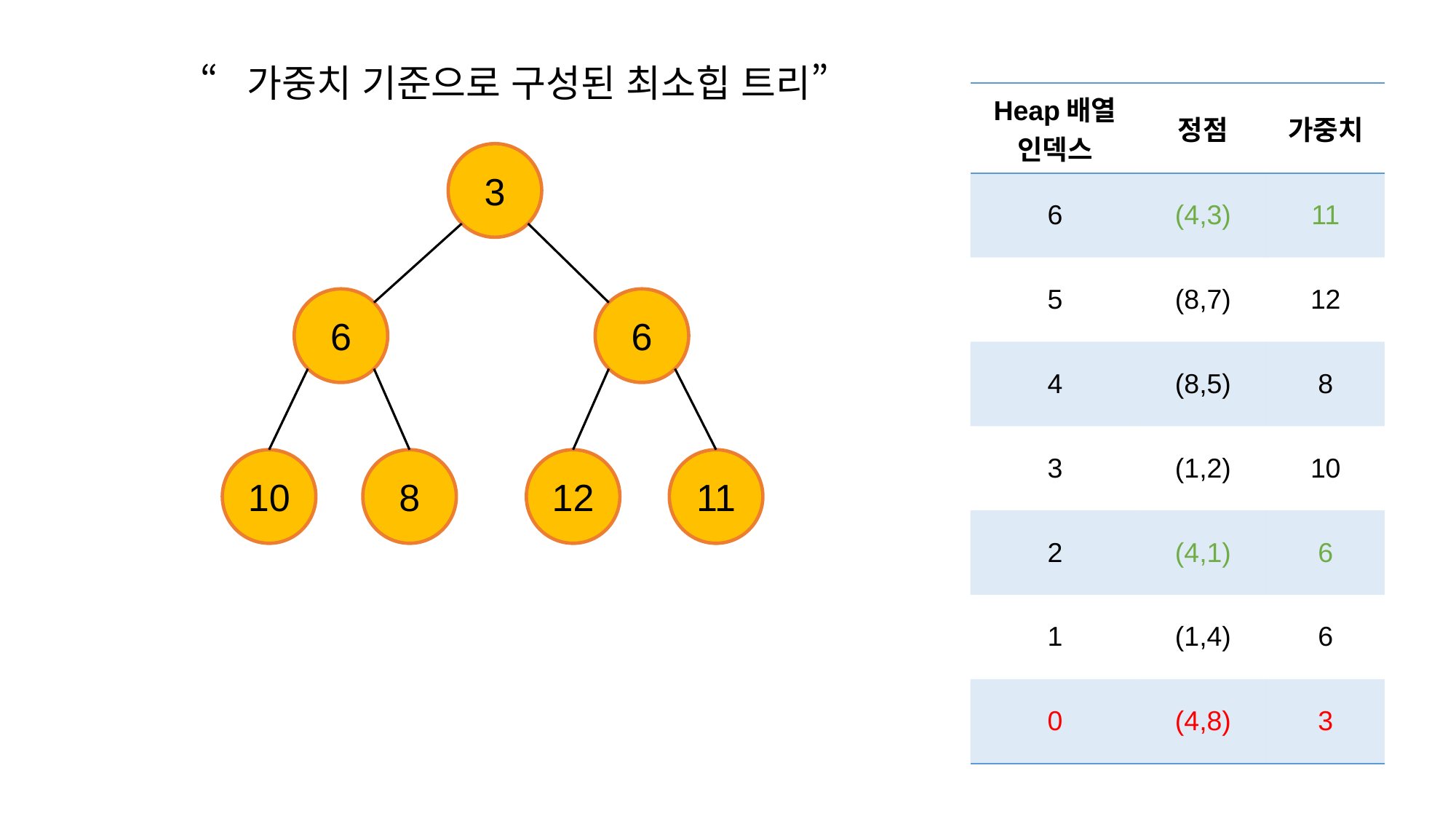

“가중치 기준으로 구성된 최소힙 트리”
| Heap배열 인덱스 | 정점 | 가중치 |
| --- | --- | --- |
| 6 | (4,3) | 11 |
| 5 | (8,7) | 12 |
| 4 | (8,5) | 8 |
| 3 | (1,2) | 10 |
| 2 | (4,1) | 6 |
| 1 | (1,4) | 6 |
| 0 | (4,8) | 3 |
3
6
6
10
8
12
11